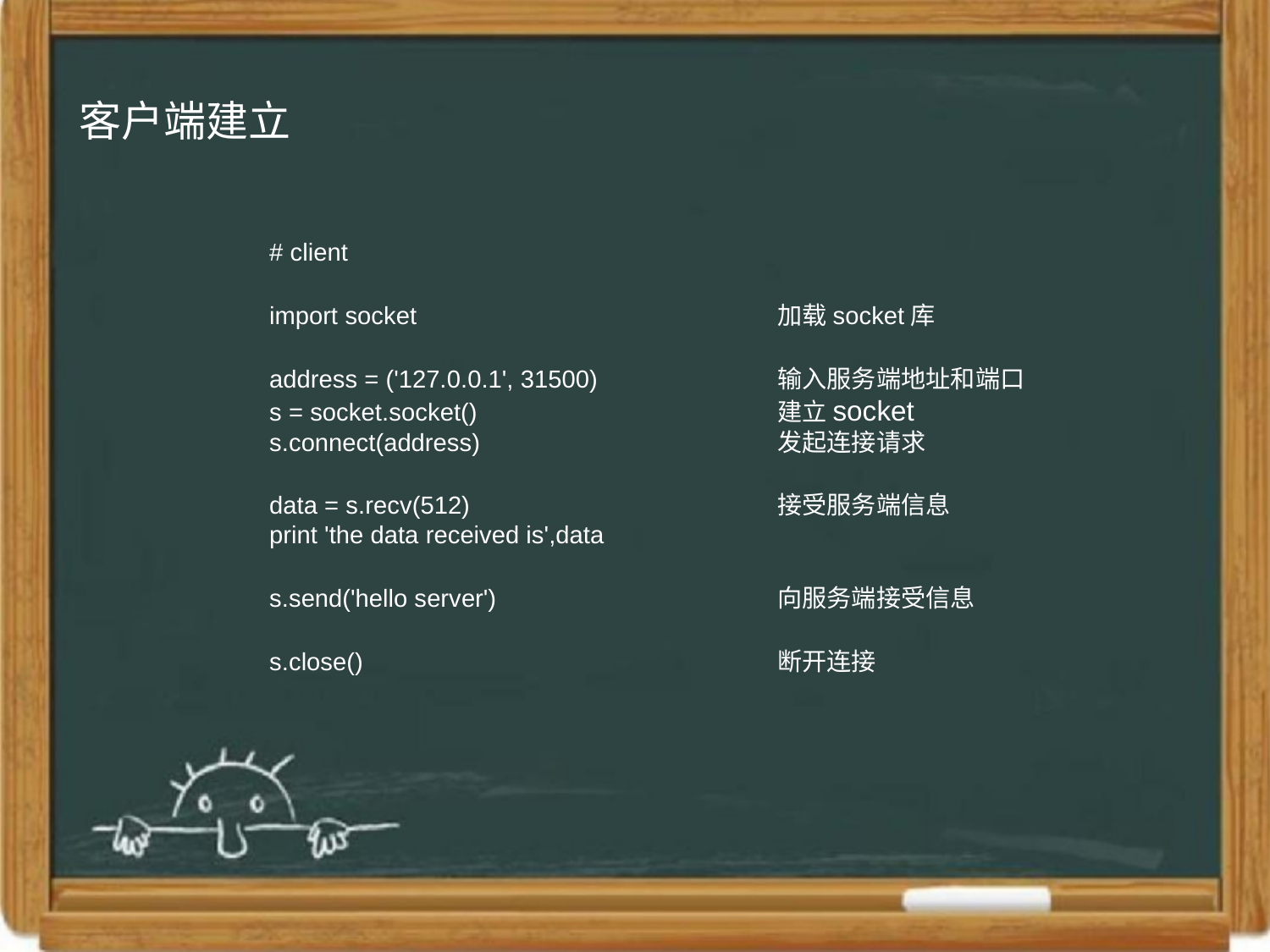

客户端建立
# client

import socket			加载socket库

address = ('127.0.0.1', 31500)		输入服务端地址和端口
s = socket.socket()			建立socket
s.connect(address)			发起连接请求

data = s.recv(512)			接受服务端信息
print 'the data received is',data

s.send('hello server')			向服务端接受信息

s.close()				断开连接